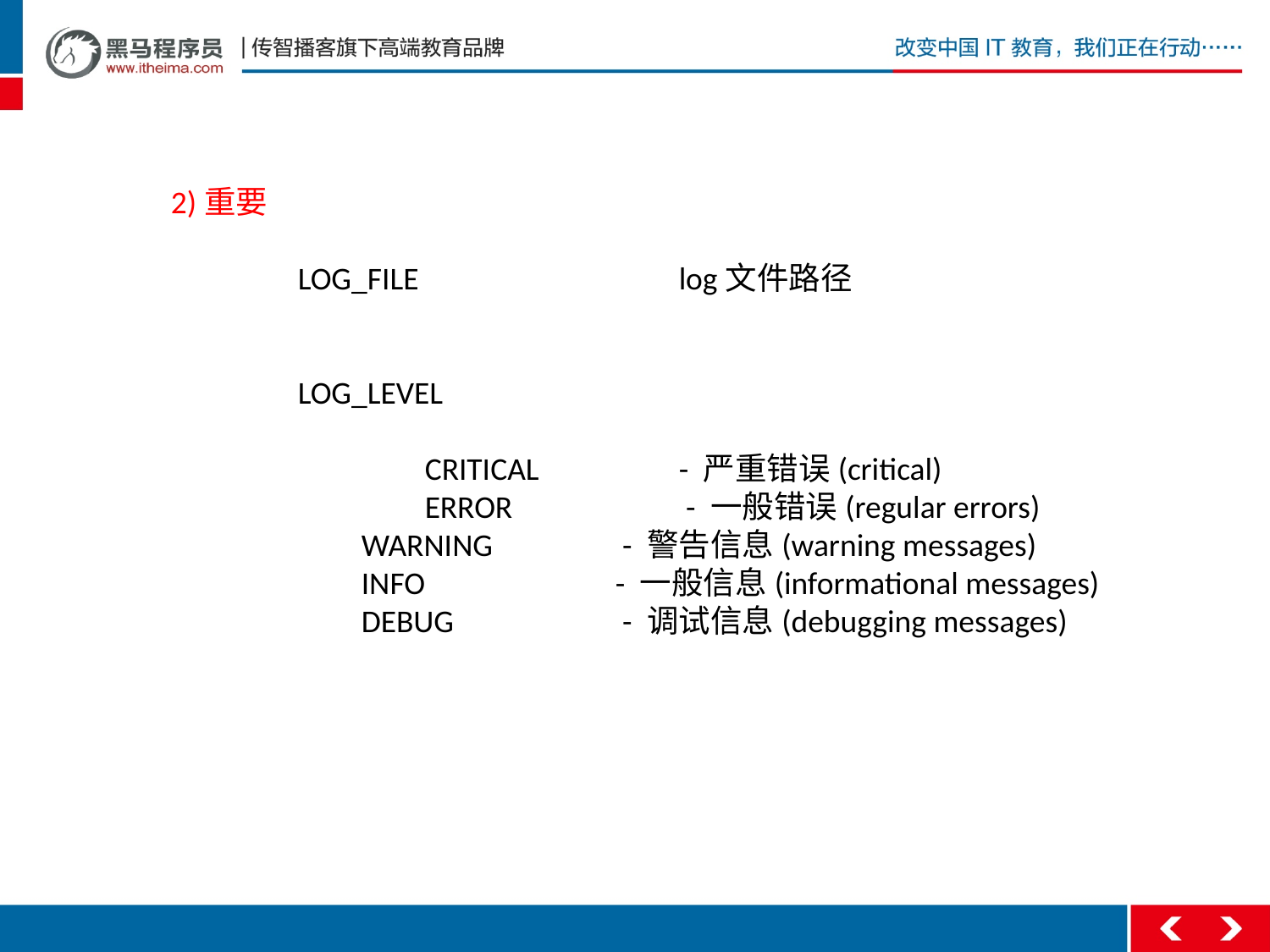

2)重要

	LOG_FILE			log文件路径

	LOG_LEVEL

		CRITICAL 		- 严重错误(critical)
		ERROR		 - 一般错误(regular errors)
		WARNING	 - 警告信息(warning messages)
		INFO 		- 一般信息(informational messages)
		DEBUG		 - 调试信息(debugging messages)